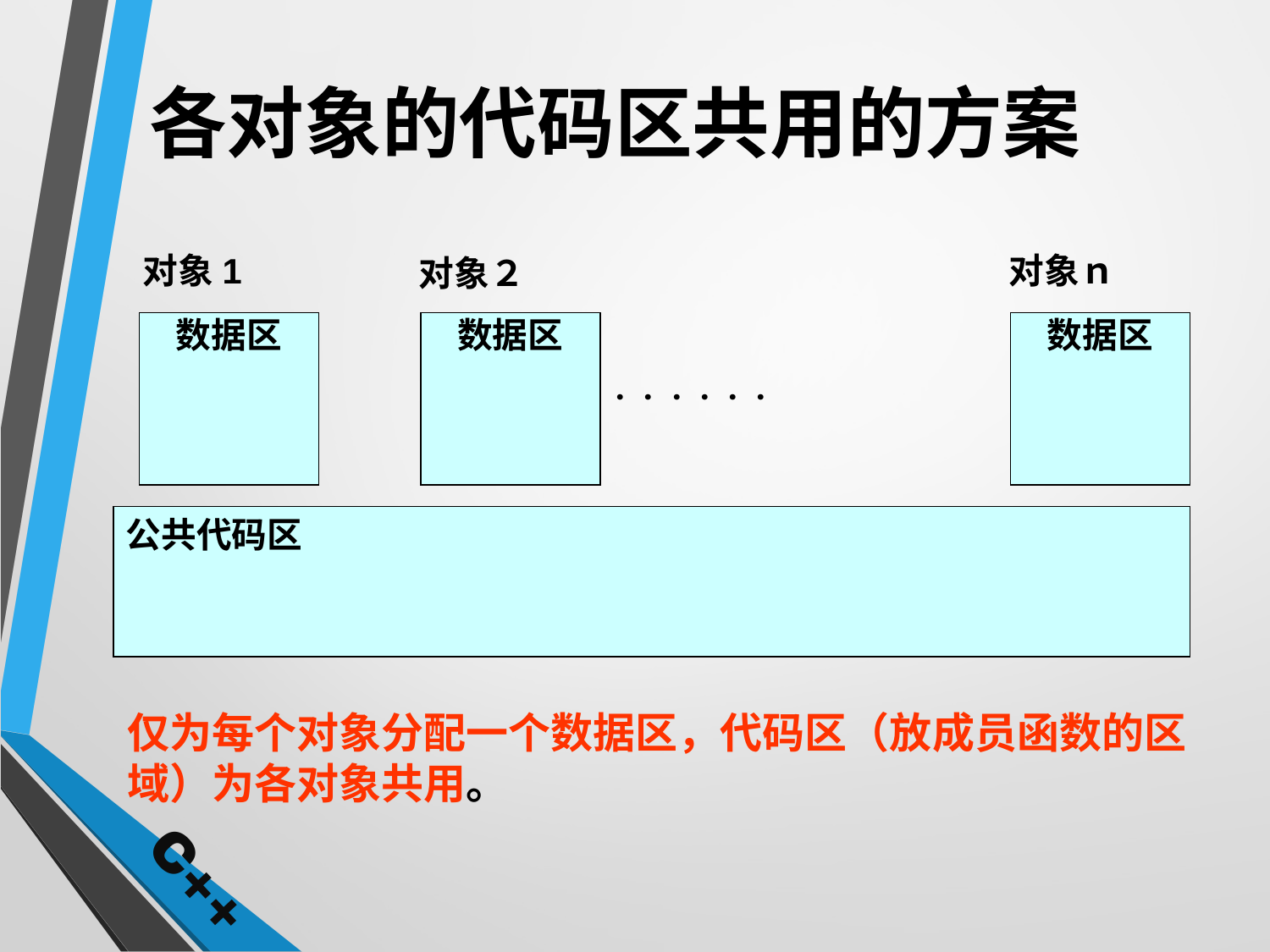

# 各对象的代码区共用的方案
对象1
对象ｎ
对象２
数据区
数据区
数据区
．．．．．．
公共代码区
仅为每个对象分配一个数据区，代码区（放成员函数的区域）为各对象共用。